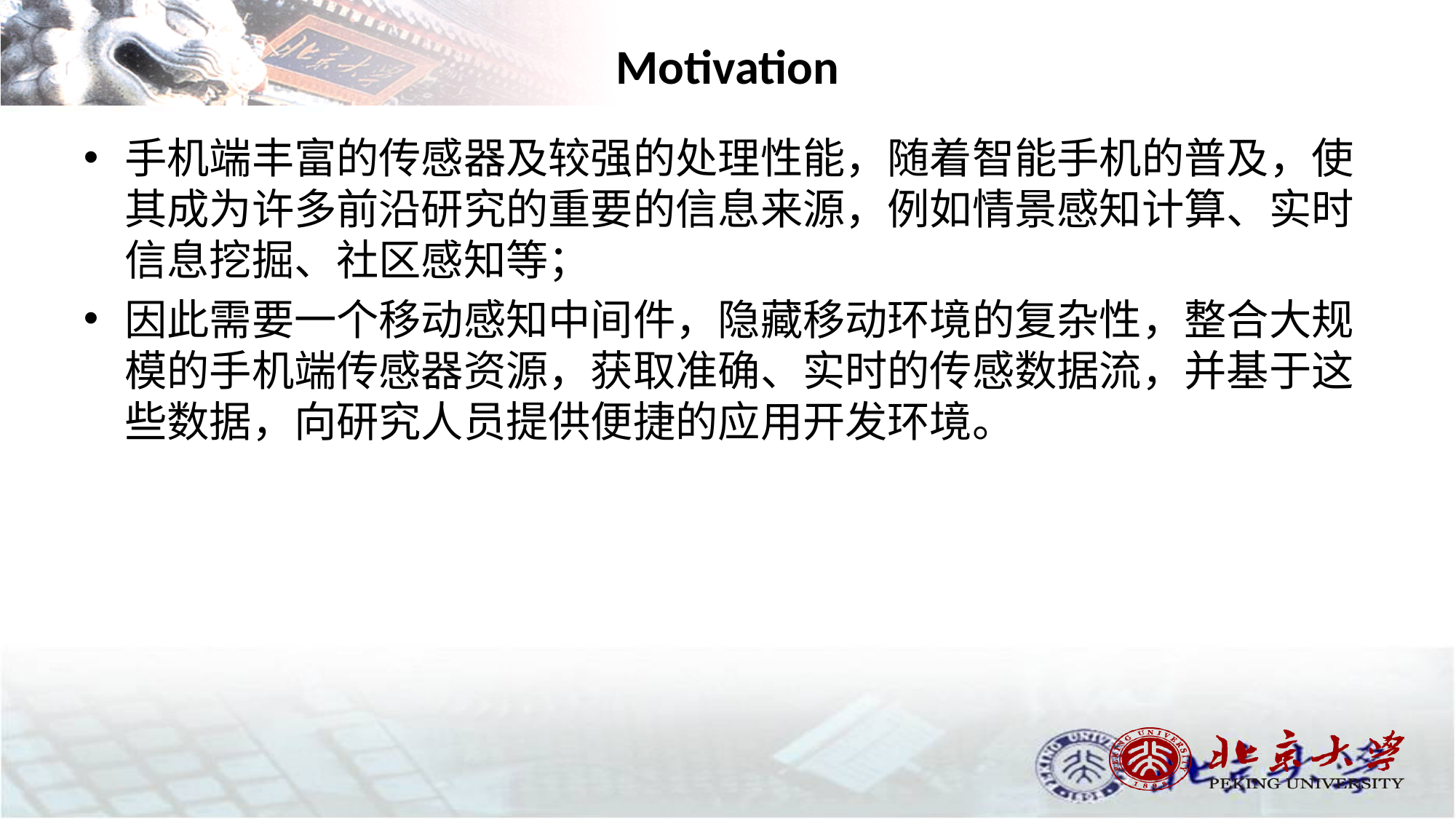

# Motivation
手机端丰富的传感器及较强的处理性能，随着智能手机的普及，使其成为许多前沿研究的重要的信息来源，例如情景感知计算、实时信息挖掘、社区感知等；
因此需要一个移动感知中间件，隐藏移动环境的复杂性，整合大规模的手机端传感器资源，获取准确、实时的传感数据流，并基于这些数据，向研究人员提供便捷的应用开发环境。